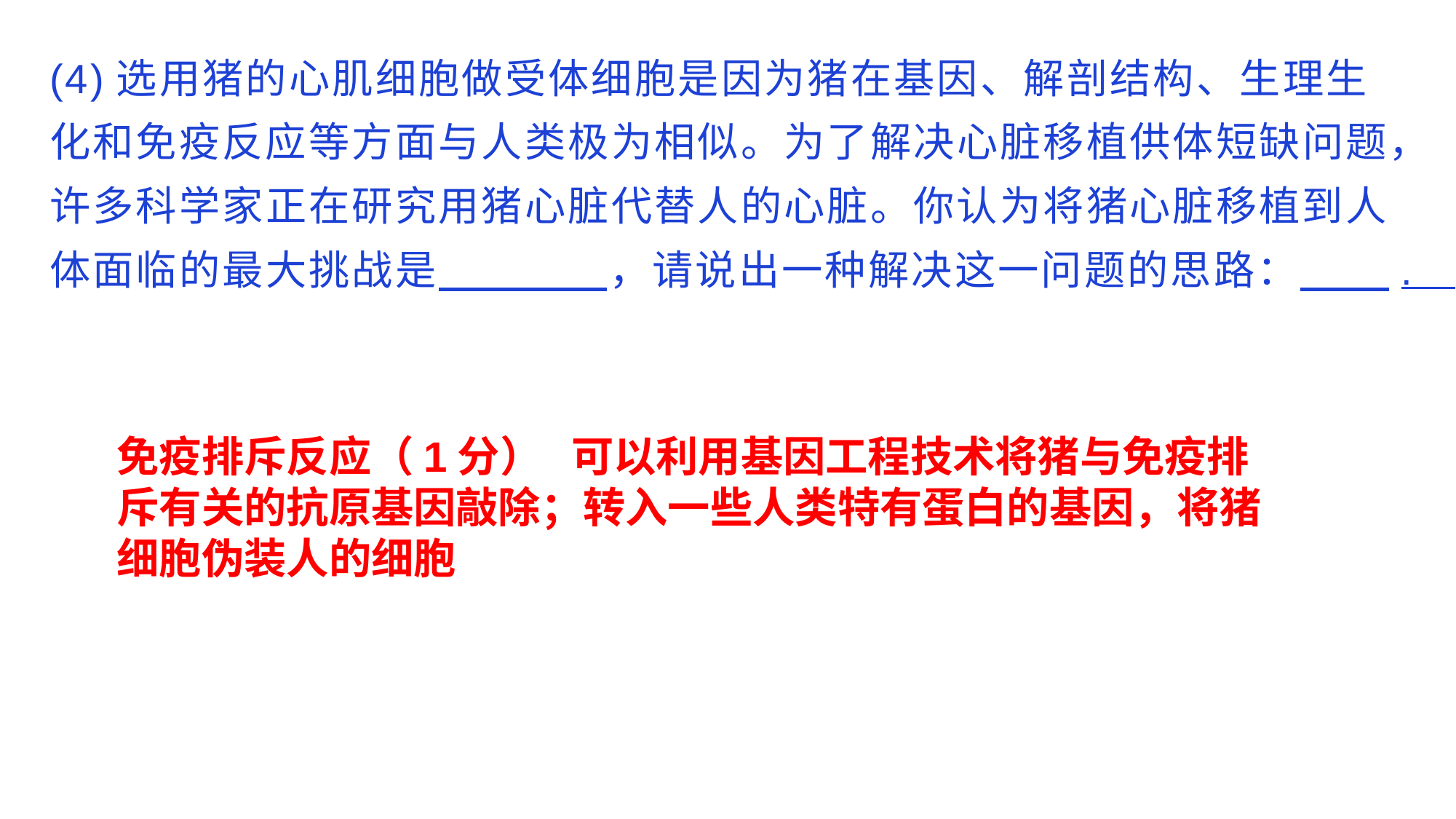

(4)选用猪的心肌细胞做受体细胞是因为猪在基因、解剖结构、生理生化和免疫反应等方面与人类极为相似。为了解决心脏移植供体短缺问题，许多科学家正在研究用猪心脏代替人的心脏。你认为将猪心脏移植到人体面临的最大挑战是               ，请说出一种解决这一问题的思路：        .
免疫排斥反应（1分）   可以利用基因工程技术将猪与免疫排斥有关的抗原基因敲除；转入一些人类特有蛋白的基因，将猪细胞伪装人的细胞